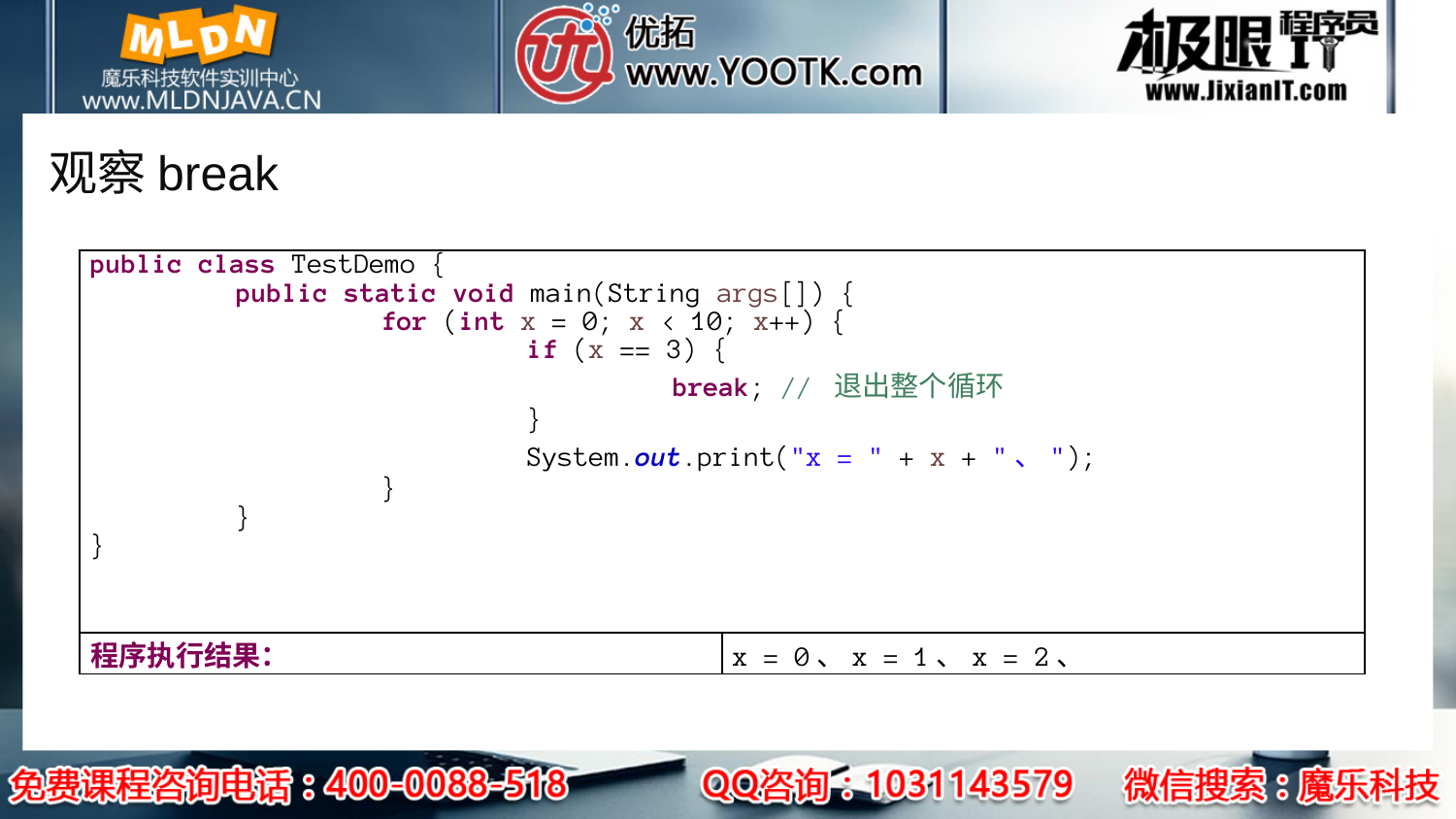

# 观察break
| public class TestDemo { public static void main(String args[]) { for (int x = 0; x < 10; x++) { if (x == 3) { break; // 退出整个循环 } System.out.print("x = " + x + "、"); } } } |  |
| --- | --- |
| 程序执行结果： | x = 0、x = 1、x = 2、 |